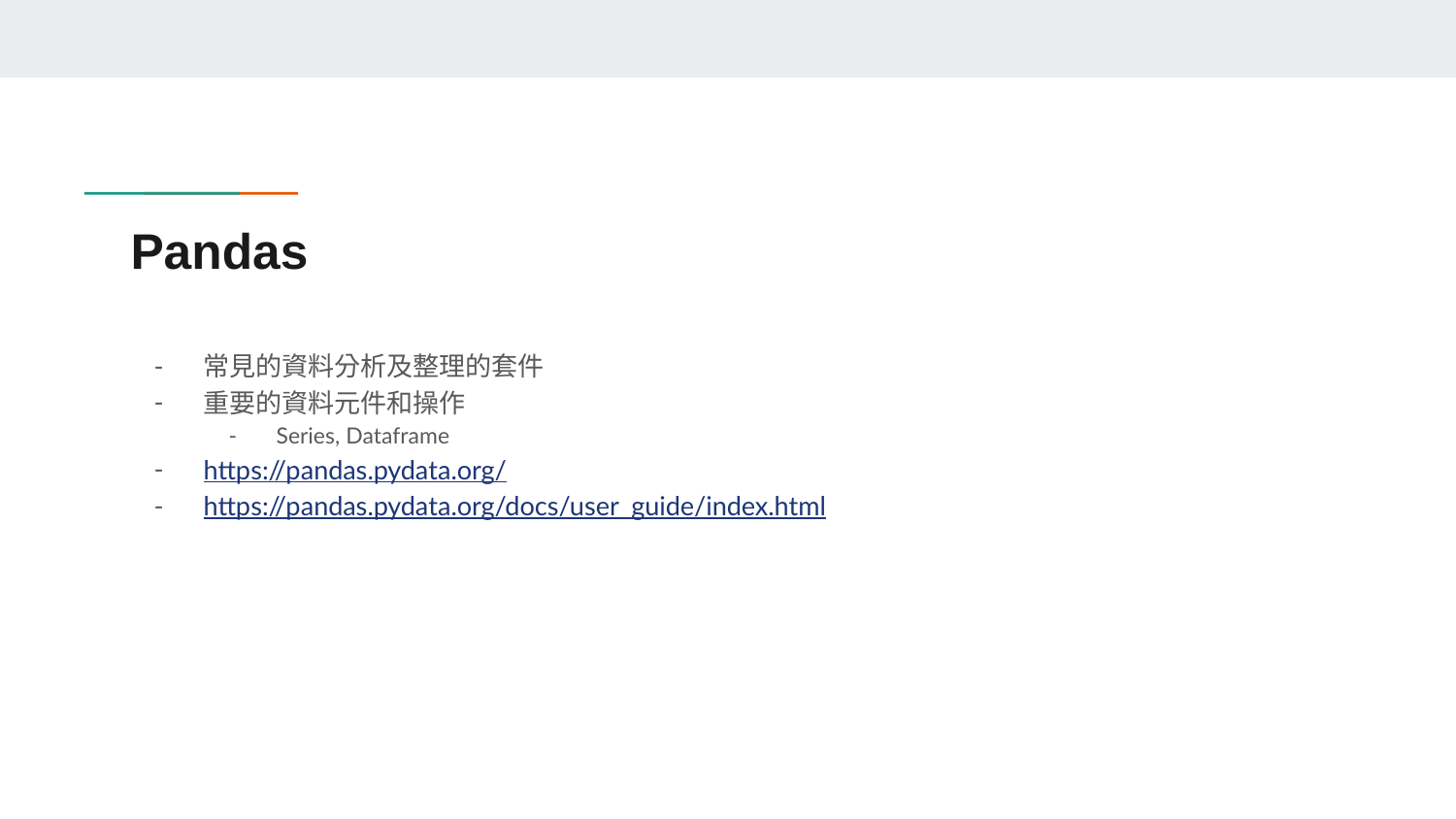

# Pandas
常見的資料分析及整理的套件
重要的資料元件和操作
Series, Dataframe
https://pandas.pydata.org/
https://pandas.pydata.org/docs/user_guide/index.html